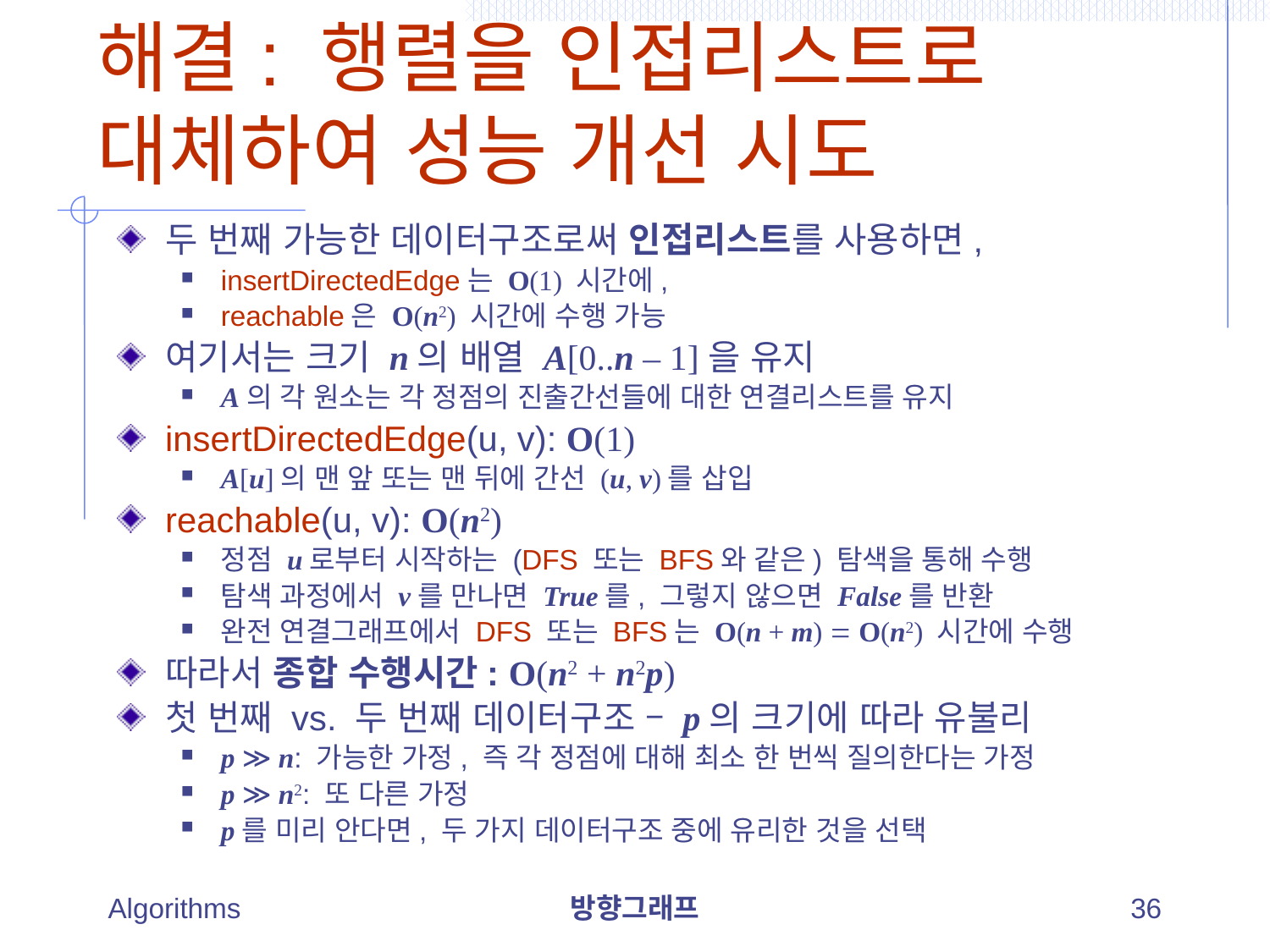

# 해결: 행렬을 인접리스트로 대체하여 성능 개선 시도
두 번째 가능한 데이터구조로써 인접리스트를 사용하면,
insertDirectedEdge는 O(1) 시간에,
reachable은 O(n2) 시간에 수행 가능
여기서는 크기 n의 배열 A[0..n – 1]을 유지
A의 각 원소는 각 정점의 진출간선들에 대한 연결리스트를 유지
insertDirectedEdge(u, v): O(1)
A[u]의 맨 앞 또는 맨 뒤에 간선 (u, v)를 삽입
reachable(u, v): O(n2)
정점 u로부터 시작하는 (DFS 또는 BFS와 같은) 탐색을 통해 수행
탐색 과정에서 v를 만나면 True를, 그렇지 않으면 False를 반환
완전 연결그래프에서 DFS 또는 BFS는 O(n + m) = O(n2) 시간에 수행
따라서 종합 수행시간: O(n2 + n2p)
첫 번째 vs. 두 번째 데이터구조 – p의 크기에 따라 유불리
p ≫ n: 가능한 가정, 즉 각 정점에 대해 최소 한 번씩 질의한다는 가정
p ≫ n2: 또 다른 가정
p를 미리 안다면, 두 가지 데이터구조 중에 유리한 것을 선택
Algorithms
방향그래프
36